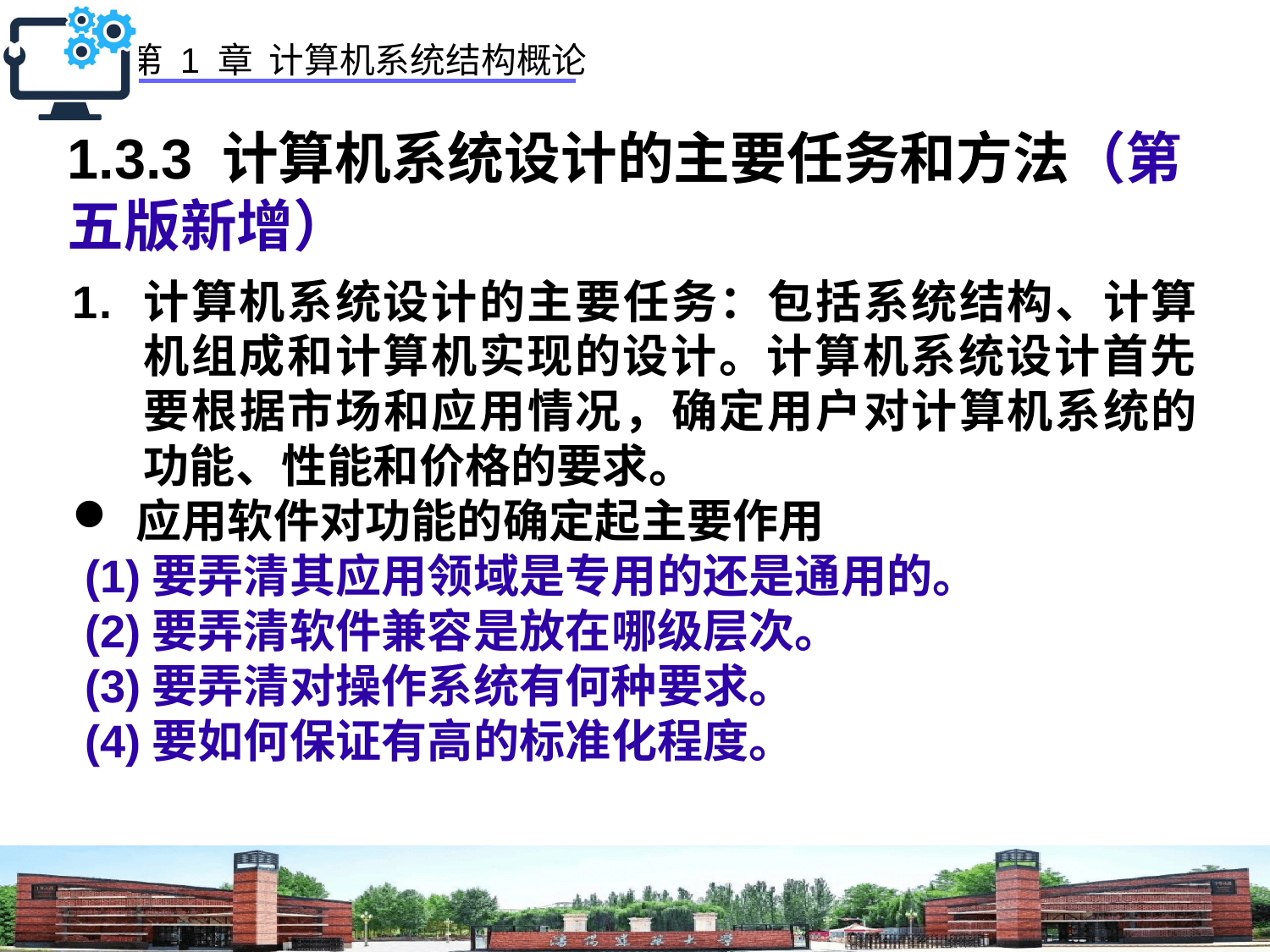

1.3.3 计算机系统设计的主要任务和方法（第五版新增）

计算机系统设计的主要任务：包括系统结构、计算机组成和计算机实现的设计。计算机系统设计首先要根据市场和应用情况，确定用户对计算机系统的功能、性能和价格的要求。
应用软件对功能的确定起主要作用
 (1)要弄清其应用领域是专用的还是通用的。
 (2)要弄清软件兼容是放在哪级层次。
 (3)要弄清对操作系统有何种要求。
 (4)要如何保证有高的标准化程度。